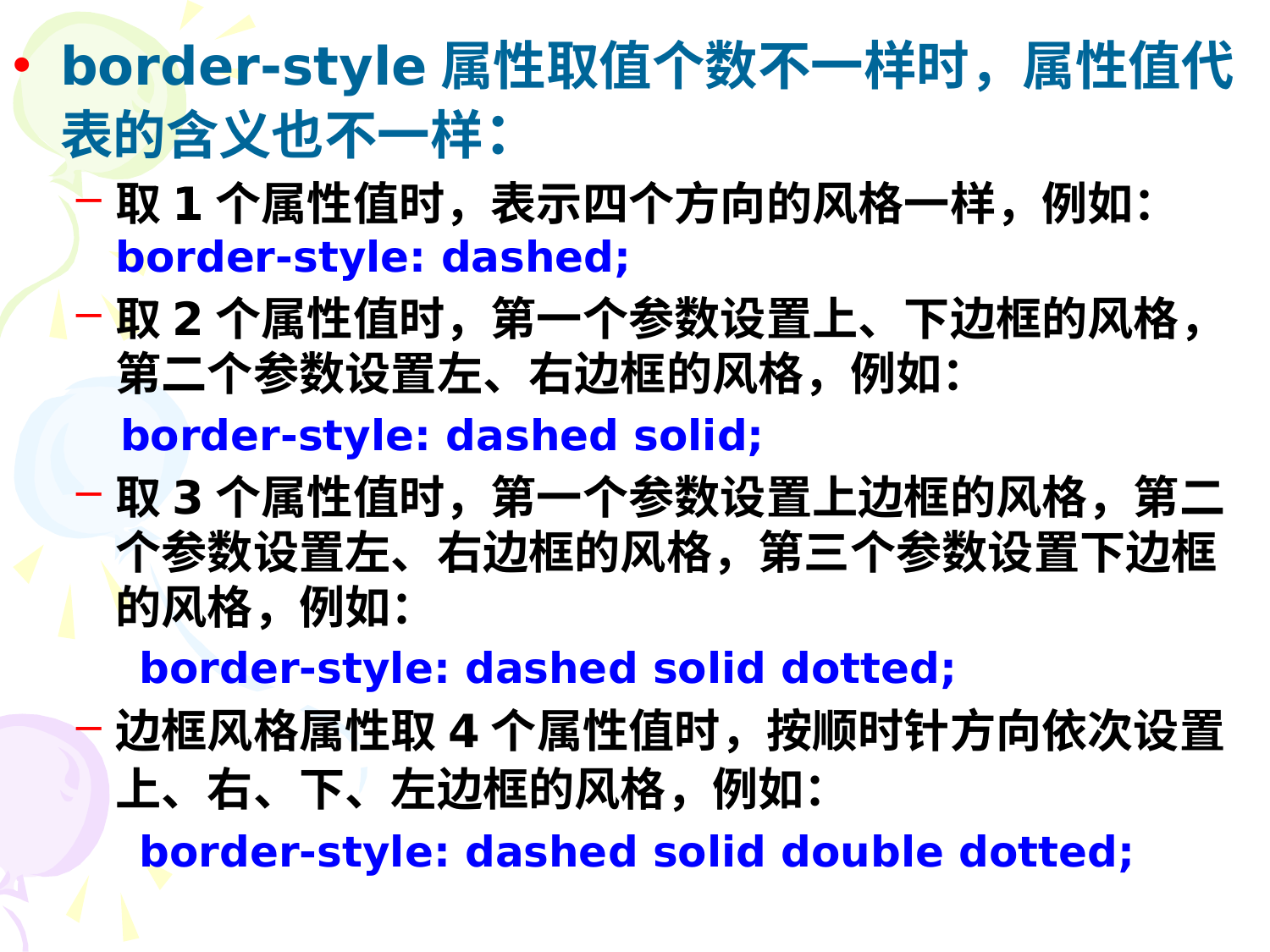

border-style属性取值个数不一样时，属性值代表的含义也不一样：
取1个属性值时，表示四个方向的风格一样，例如： border-style: dashed;
取2个属性值时，第一个参数设置上、下边框的风格，第二个参数设置左、右边框的风格，例如：
   border-style: dashed solid;
取3个属性值时，第一个参数设置上边框的风格，第二个参数设置左、右边框的风格，第三个参数设置下边框的风格，例如：
border-style: dashed solid dotted;
边框风格属性取4个属性值时，按顺时针方向依次设置上、右、下、左边框的风格，例如：
border-style: dashed solid double dotted;